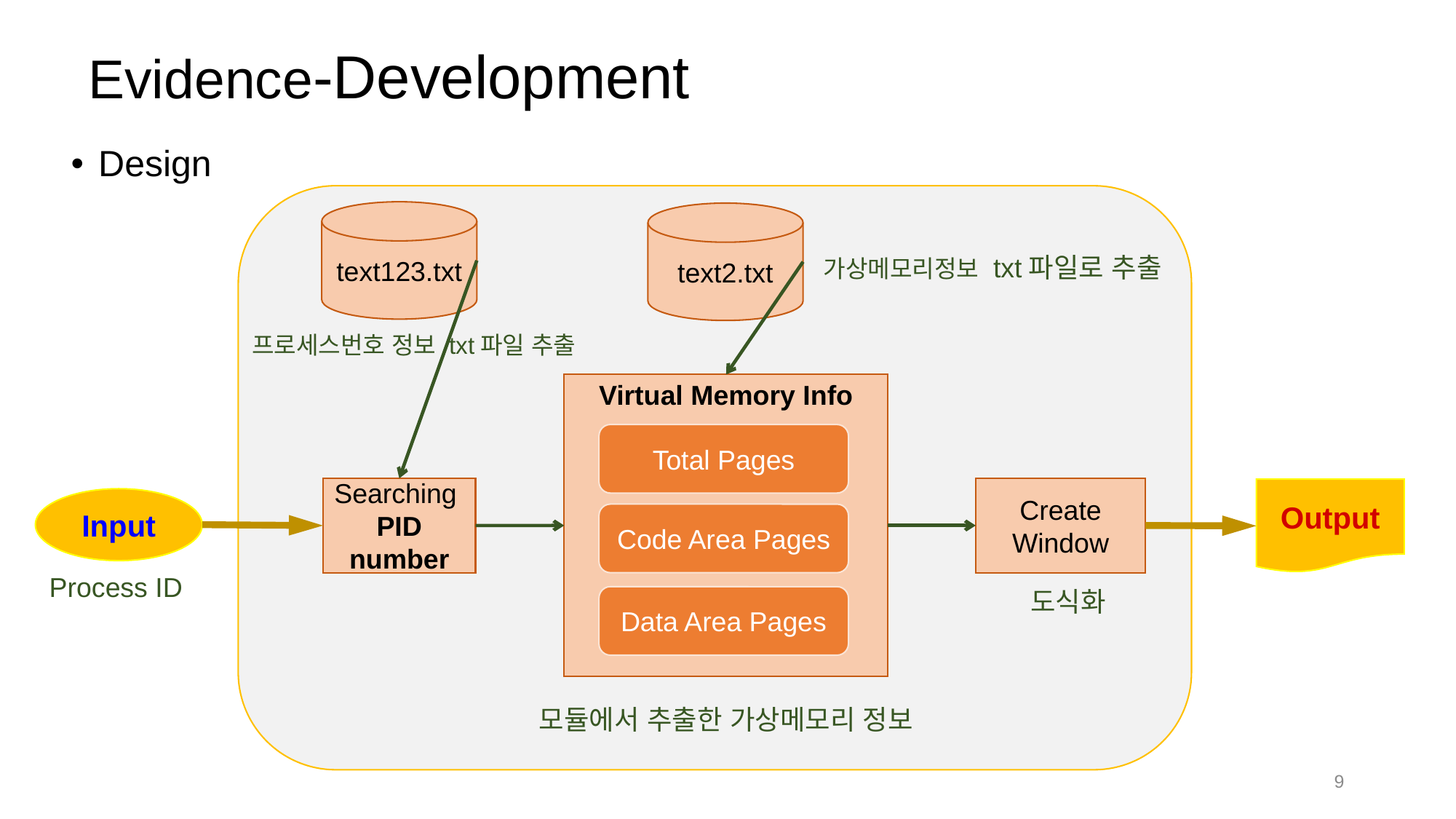

Evidence-Development
# Evidence - development
Design

text123.txt
text2.txt
가상메모리정보 txt파일로 추출
프로세스번호 정보 txt파일 추출
Virtual Memory Info

Total Pages
Create Window
Searching
PID number
Output
Input
Code Area Pages
Process ID
도식화
Data Area Pages
모듈에서 추출한 가상메모리 정보
9